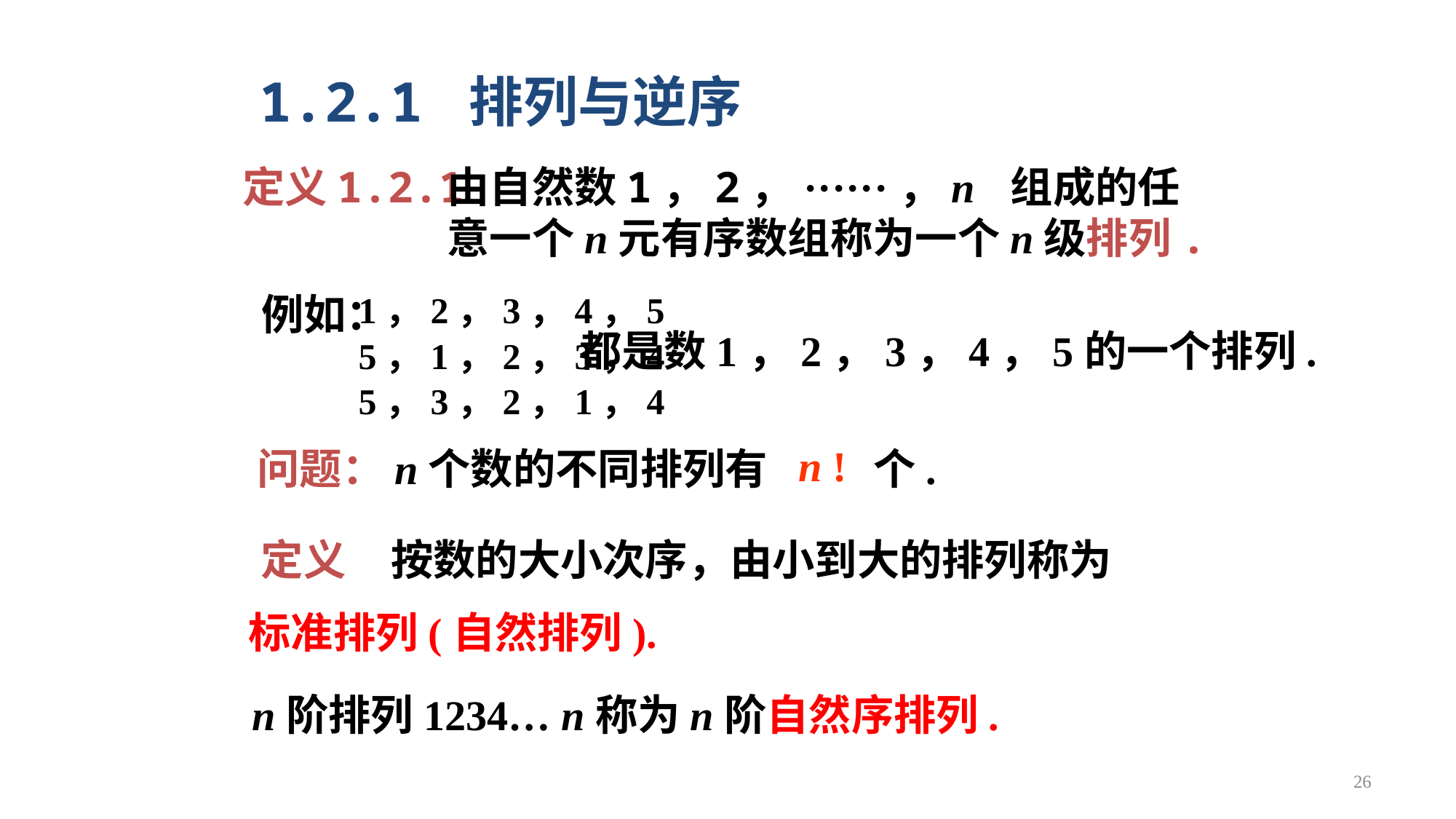

1.2.1 排列与逆序
由自然数1，2，······，n 组成的任意一个n元有序数组称为一个n级排列.
定义1.2.1
1，2，3，4，5
例如：
都是数1，2，3，4，5的一个排列.
5，1，2，3，4
5，3，2，1，4
n !
 问题：n个数的不同排列有           个.
定义
按数的大小次序，由小到大的排列称为
标准排列(自然排列).
n阶排列1234… n称为n阶自然序排列.
26